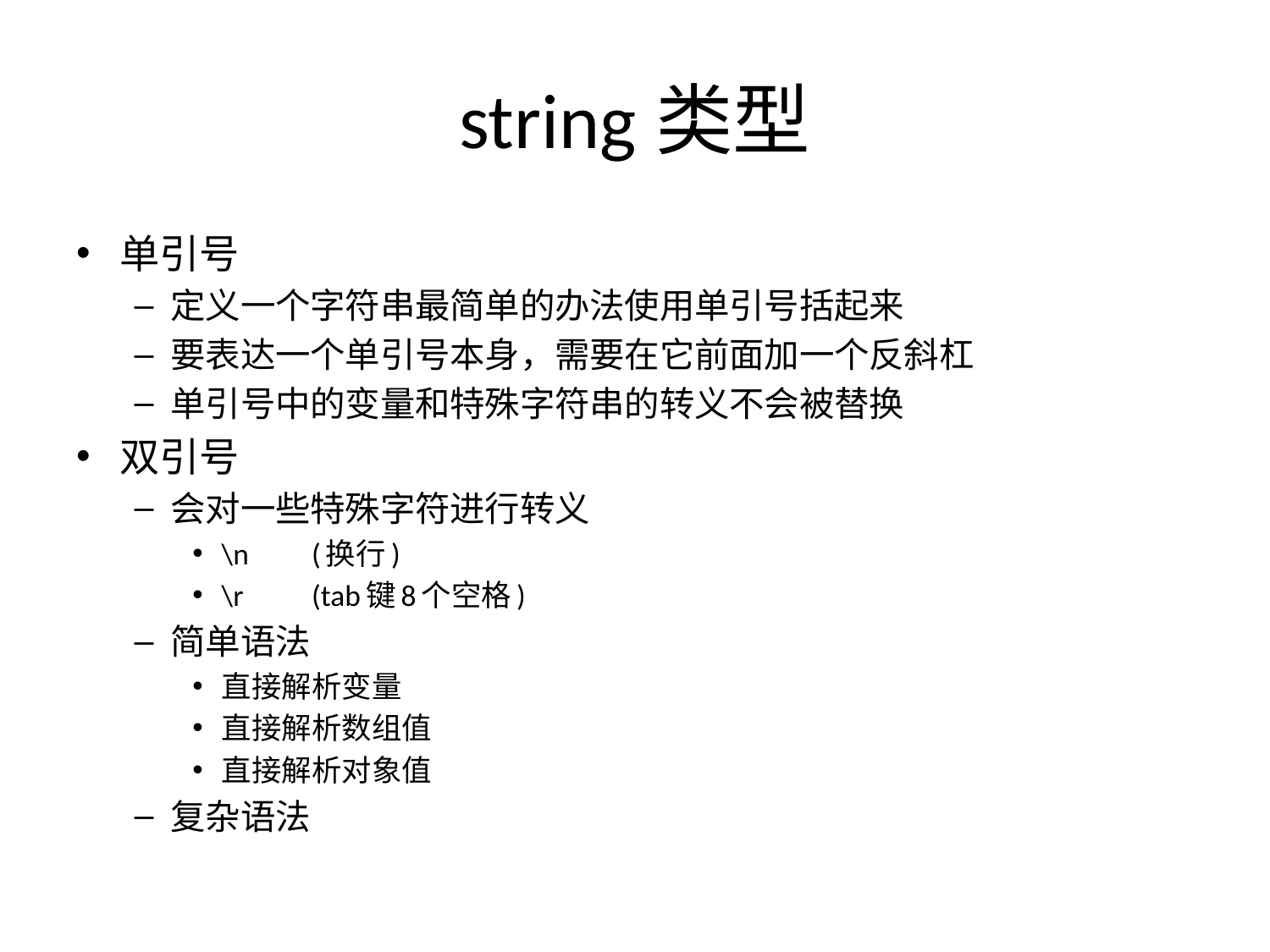

# string类型
单引号
定义一个字符串最简单的办法使用单引号括起来
要表达一个单引号本身，需要在它前面加一个反斜杠
单引号中的变量和特殊字符串的转义不会被替换
双引号
会对一些特殊字符进行转义
\n	(换行)
\r	(tab键8个空格)
简单语法
直接解析变量
直接解析数组值
直接解析对象值
复杂语法